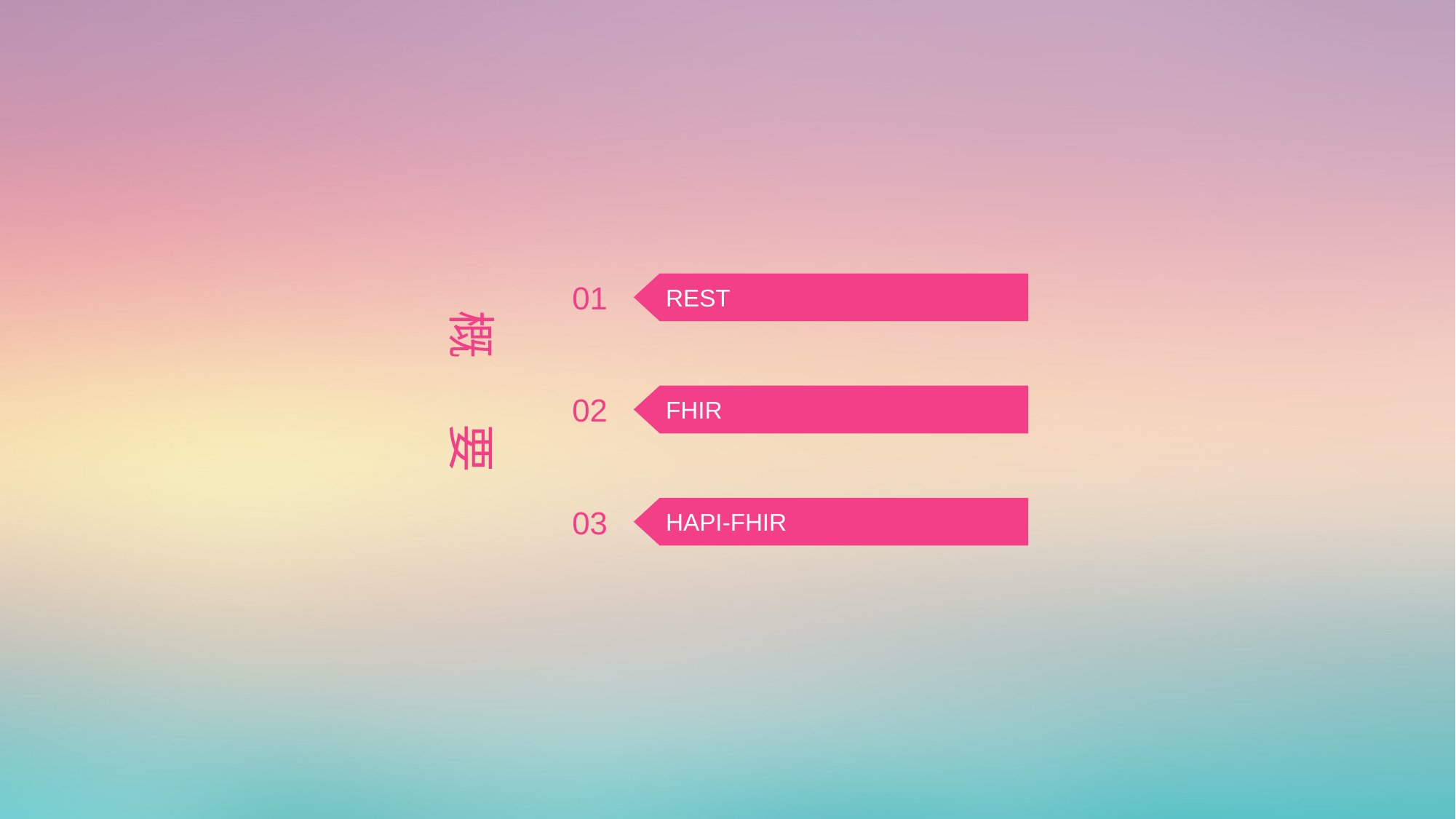

01
REST
概      要
02
FHIR
03
HAPI-FHIR